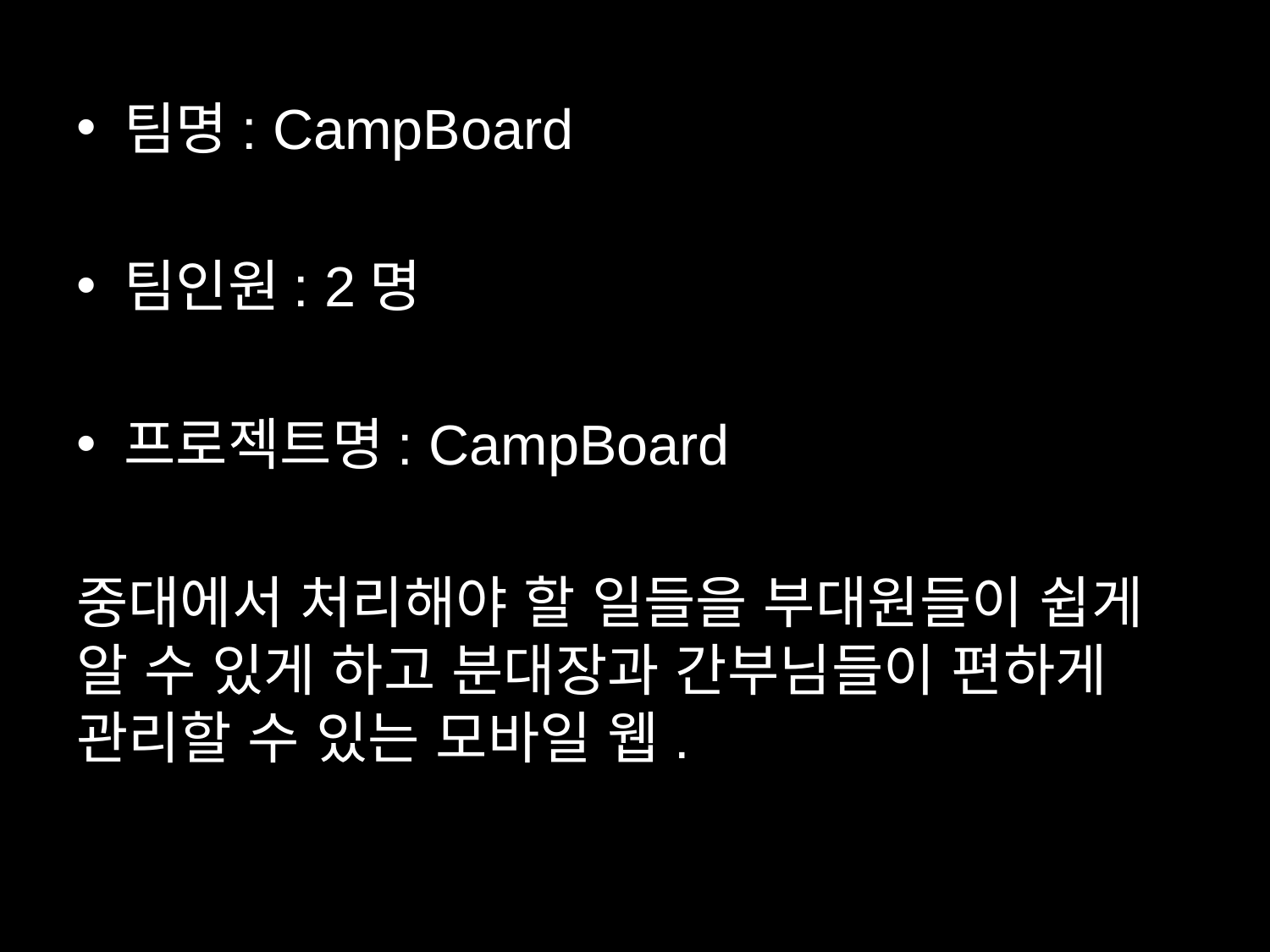

팀명: CampBoard

팀인원: 2명

프로젝트명: CampBoard

중대에서 처리해야 할 일들을 부대원들이 쉽게 알 수 있게 하고 분대장과 간부님들이 편하게 관리할 수 있는 모바일 웹.